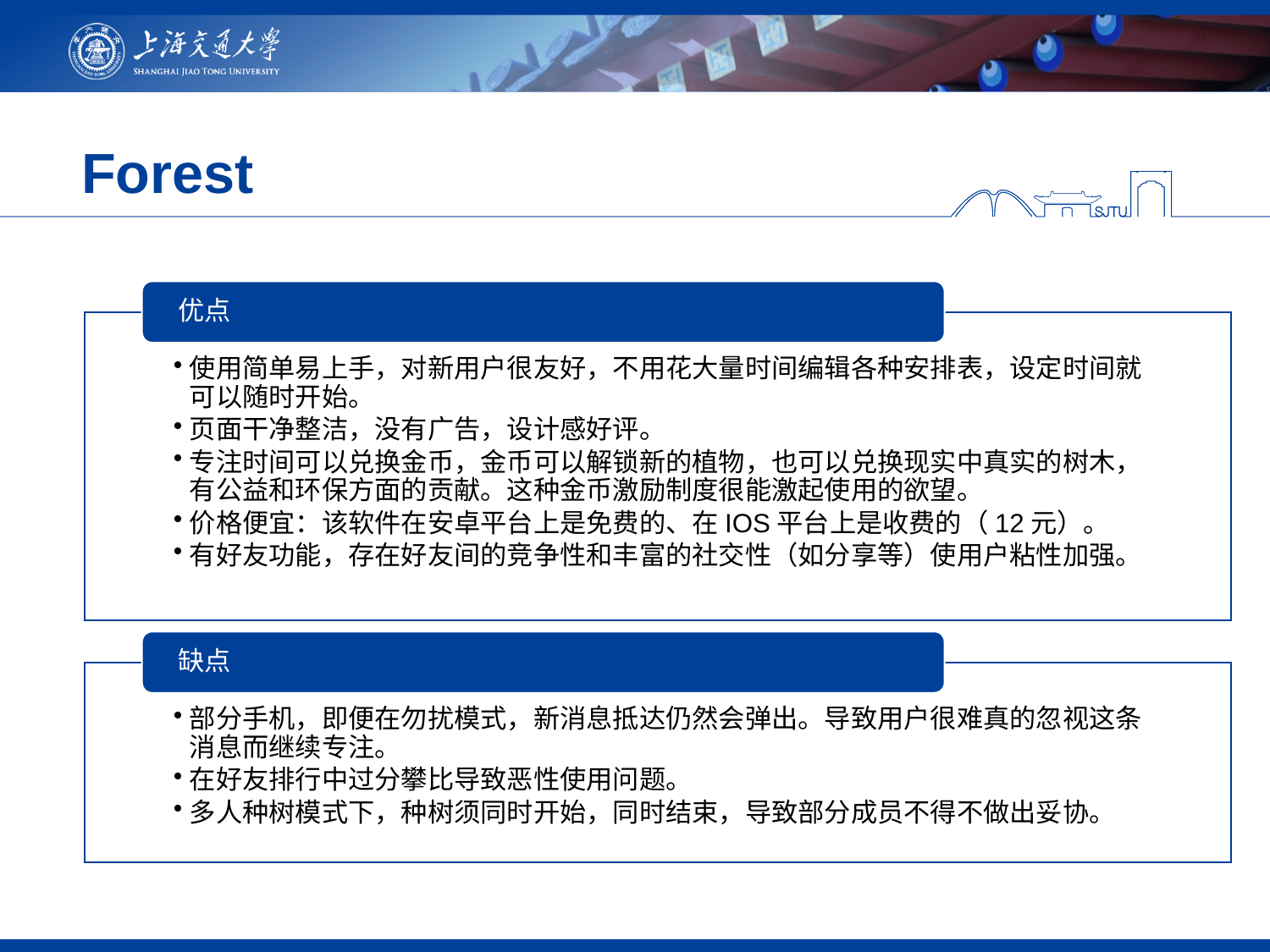

# Forest
使用简单易上手，对新用户很友好，不用花大量时间编辑各种安排表，设定时间就可以随时开始。
页面干净整洁，没有广告，设计感好评。
专注时间可以兑换金币，金币可以解锁新的植物，也可以兑换现实中真实的树木，有公益和环保方面的贡献。这种金币激励制度很能激起使用的欲望。
价格便宜：该软件在安卓平台上是免费的、在IOS平台上是收费的（12元）。
有好友功能，存在好友间的竞争性和丰富的社交性（如分享等）使用户粘性加强。
优点
部分手机，即便在勿扰模式，新消息抵达仍然会弹出。导致用户很难真的忽视这条消息而继续专注。
在好友排行中过分攀比导致恶性使用问题。
多人种树模式下，种树须同时开始，同时结束，导致部分成员不得不做出妥协。
缺点